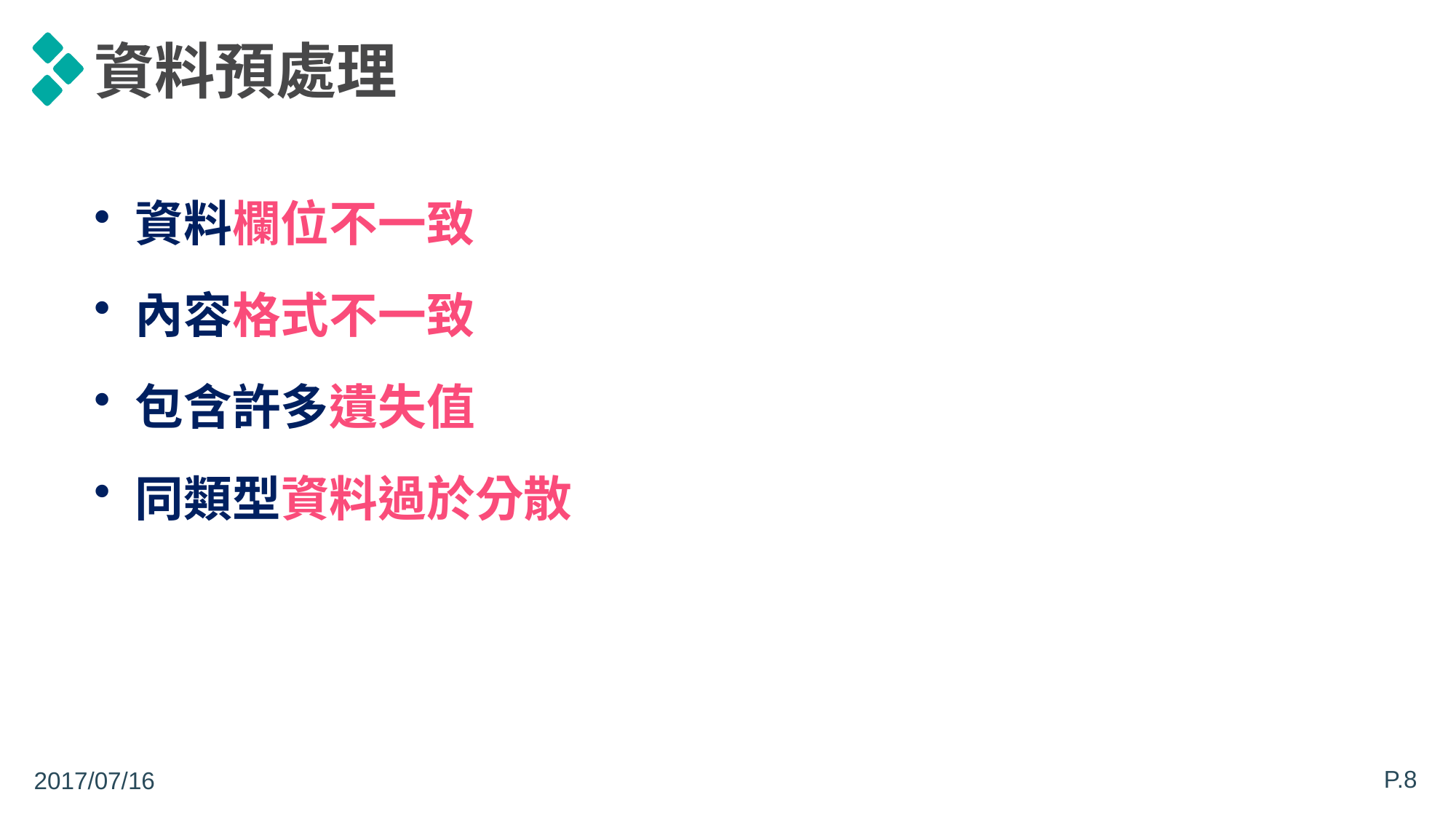

# 資料預處理
資料欄位不一致
內容格式不一致
包含許多遺失值
同類型資料過於分散

P.8

2017/07/16